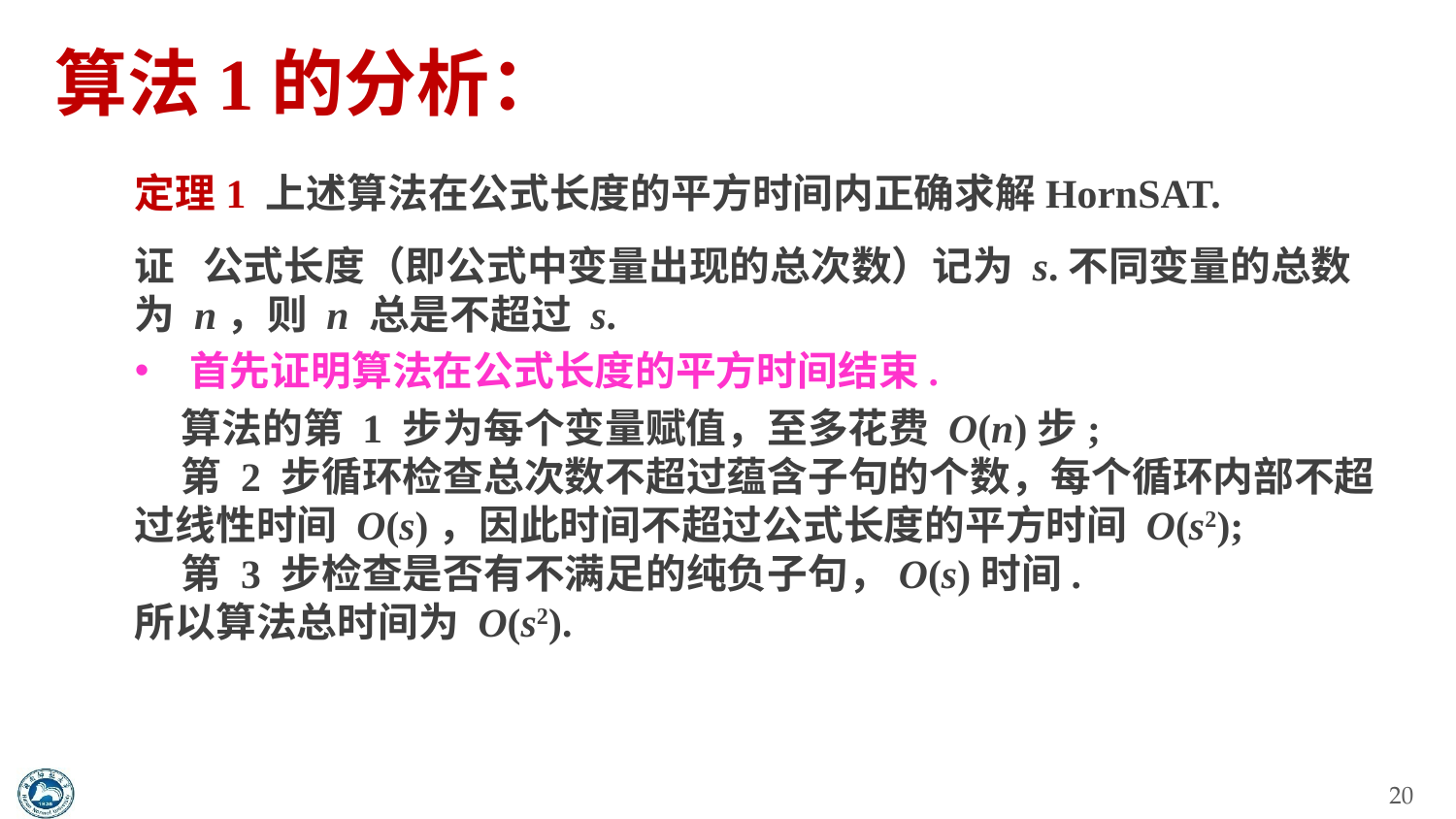

# 算法1的分析：
定理1 上述算法在公式长度的平方时间内正确求解HornSAT.
证   公式长度（即公式中变量出现的总次数）记为 s.不同变量的总数为 n，则 n 总是不超过 s.
首先证明算法在公式长度的平方时间结束.
    算法的第 1 步为每个变量赋值，至多花费 O(n)步;
    第 2 步循环检查总次数不超过蕴含子句的个数，每个循环内部不超过线性时间 O(s)，因此时间不超过公式长度的平方时间 O(s2);
    第 3 步检查是否有不满足的纯负子句，O(s)时间.
所以算法总时间为 O(s2).

20